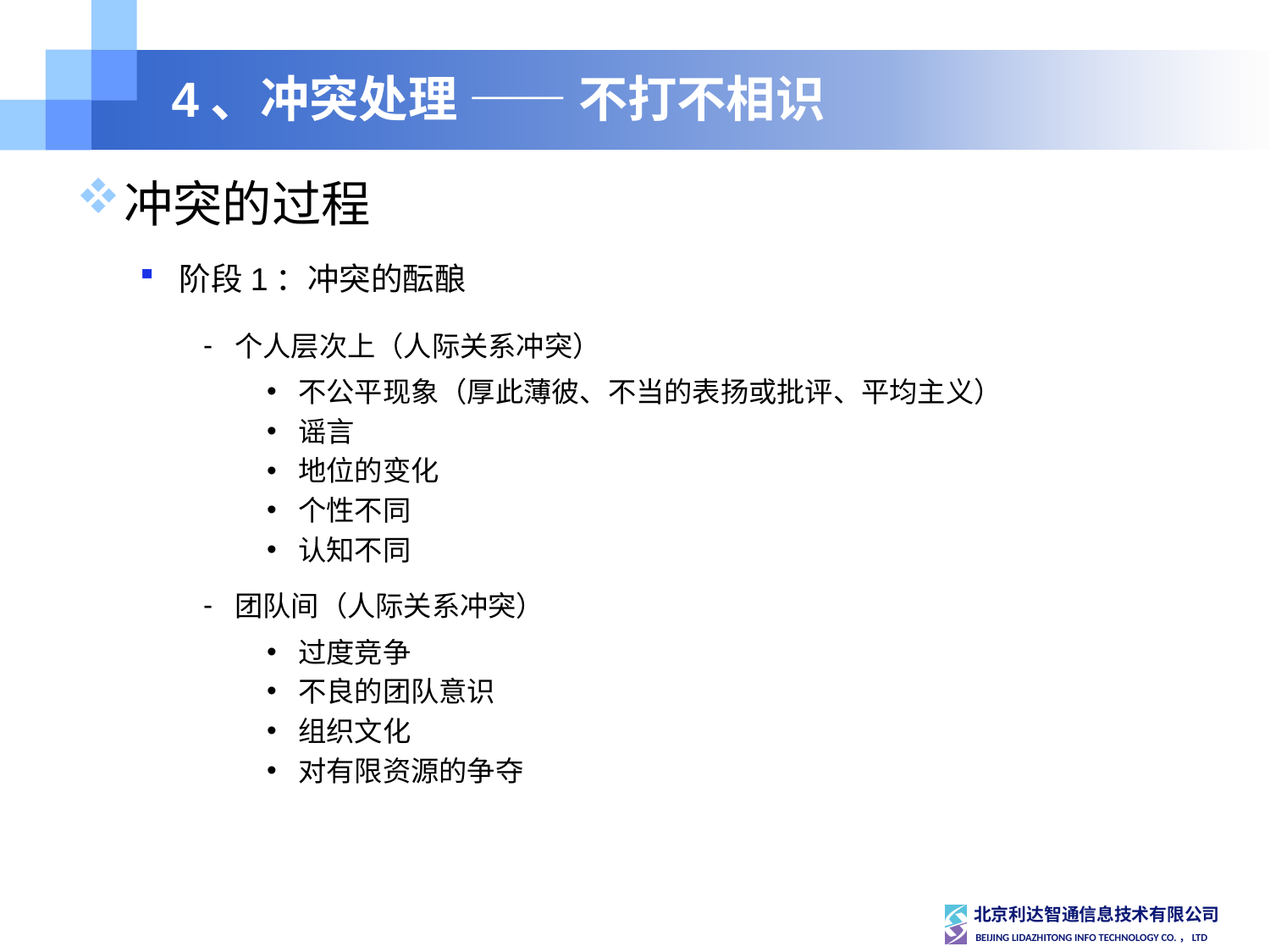

# 4、冲突处理 —— 不打不相识
冲突的过程
阶段1：冲突的酝酿
个人层次上（人际关系冲突）
不公平现象（厚此薄彼、不当的表扬或批评、平均主义）
谣言
地位的变化
个性不同
认知不同
团队间（人际关系冲突）
过度竞争
不良的团队意识
组织文化
对有限资源的争夺